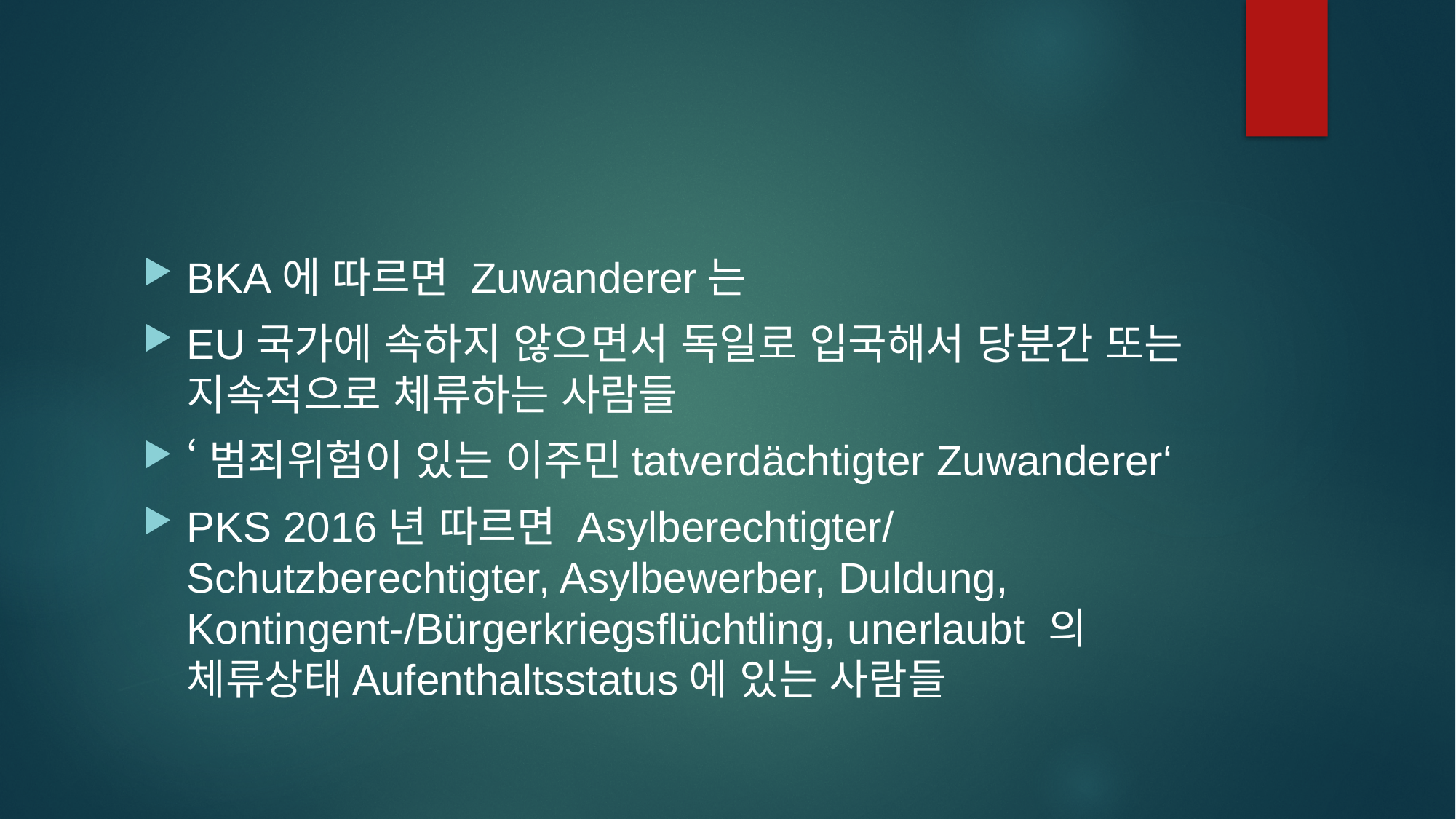

#
BKA에 따르면 Zuwanderer는
EU국가에 속하지 않으면서 독일로 입국해서 당분간 또는 지속적으로 체류하는 사람들
‘범죄위험이 있는 이주민tatverdächtigter Zuwanderer‘
PKS 2016년 따르면 Asylberechtigter/Schutzberechtigter, Asylbewerber, Duldung, Kontingent-/Bürgerkriegsflüchtling, unerlaubt 의 체류상태Aufenthaltsstatus에 있는 사람들